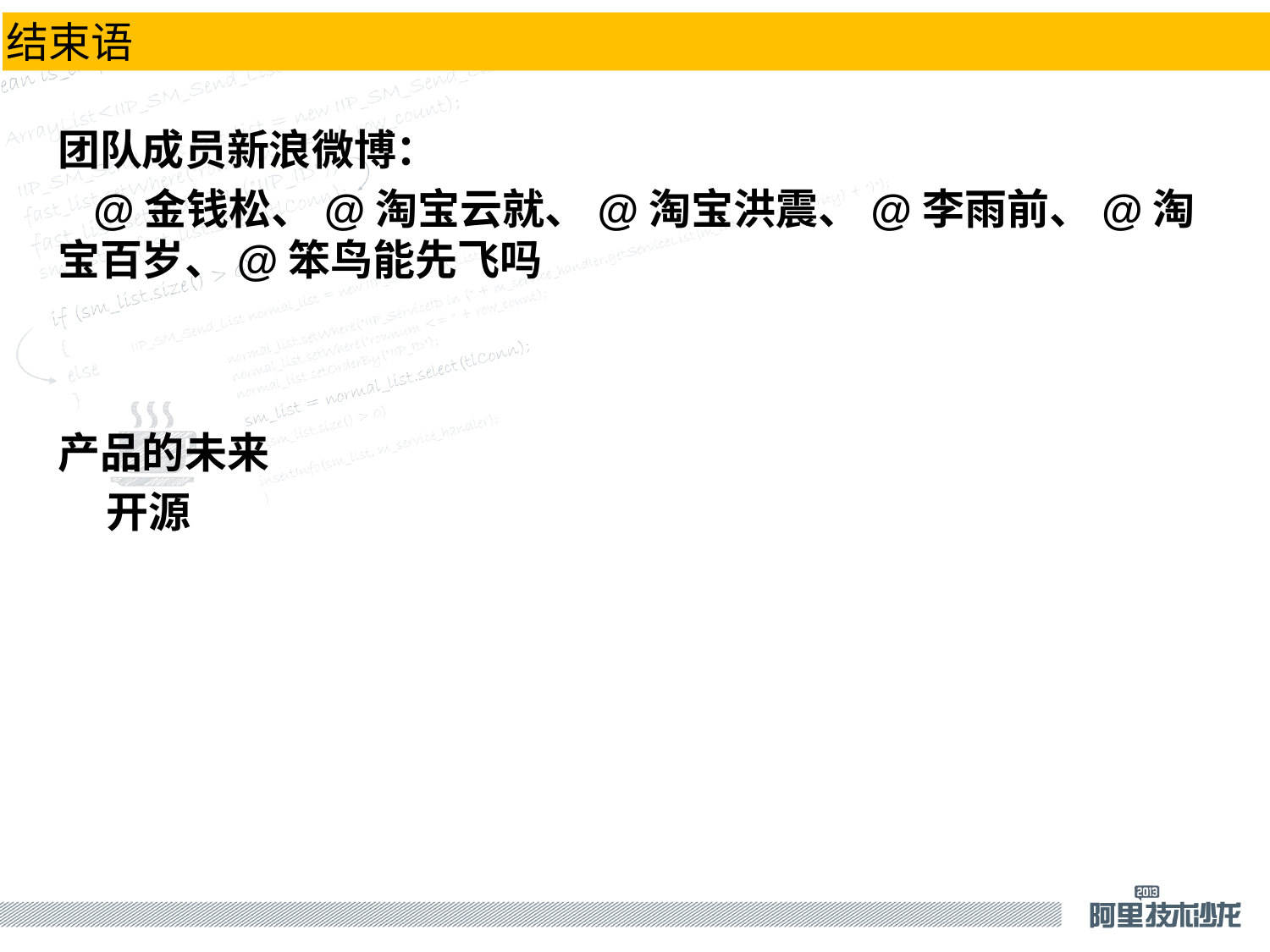

结束语

团队成员新浪微博：
   @金钱松、@淘宝云就、@淘宝洪震、@李雨前、@淘宝百岁、@笨鸟能先飞吗

产品的未来
    开源